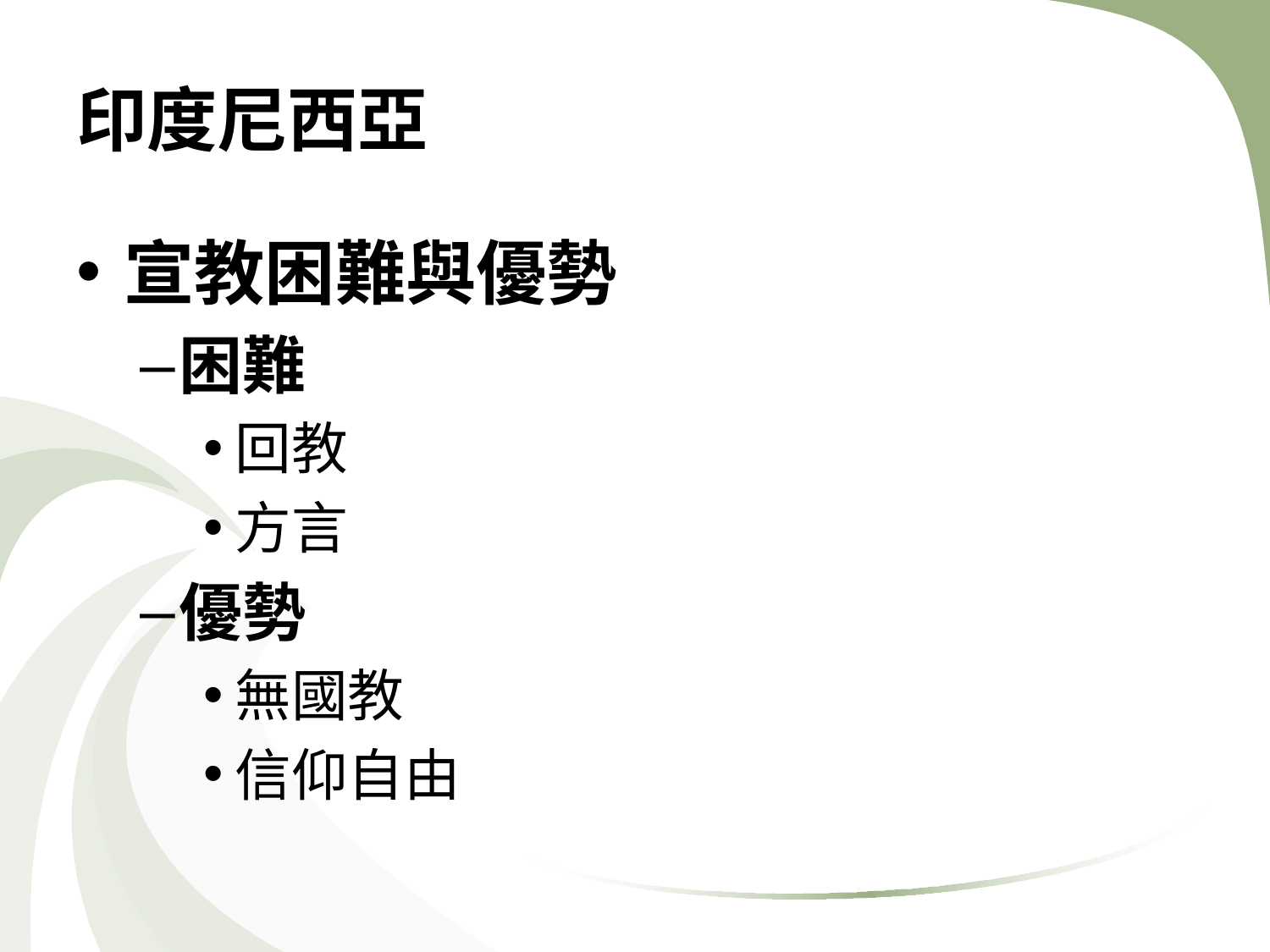

# 印度尼西亞
宣教困難與優勢
困難
回教
方言
優勢
無國教
信仰自由